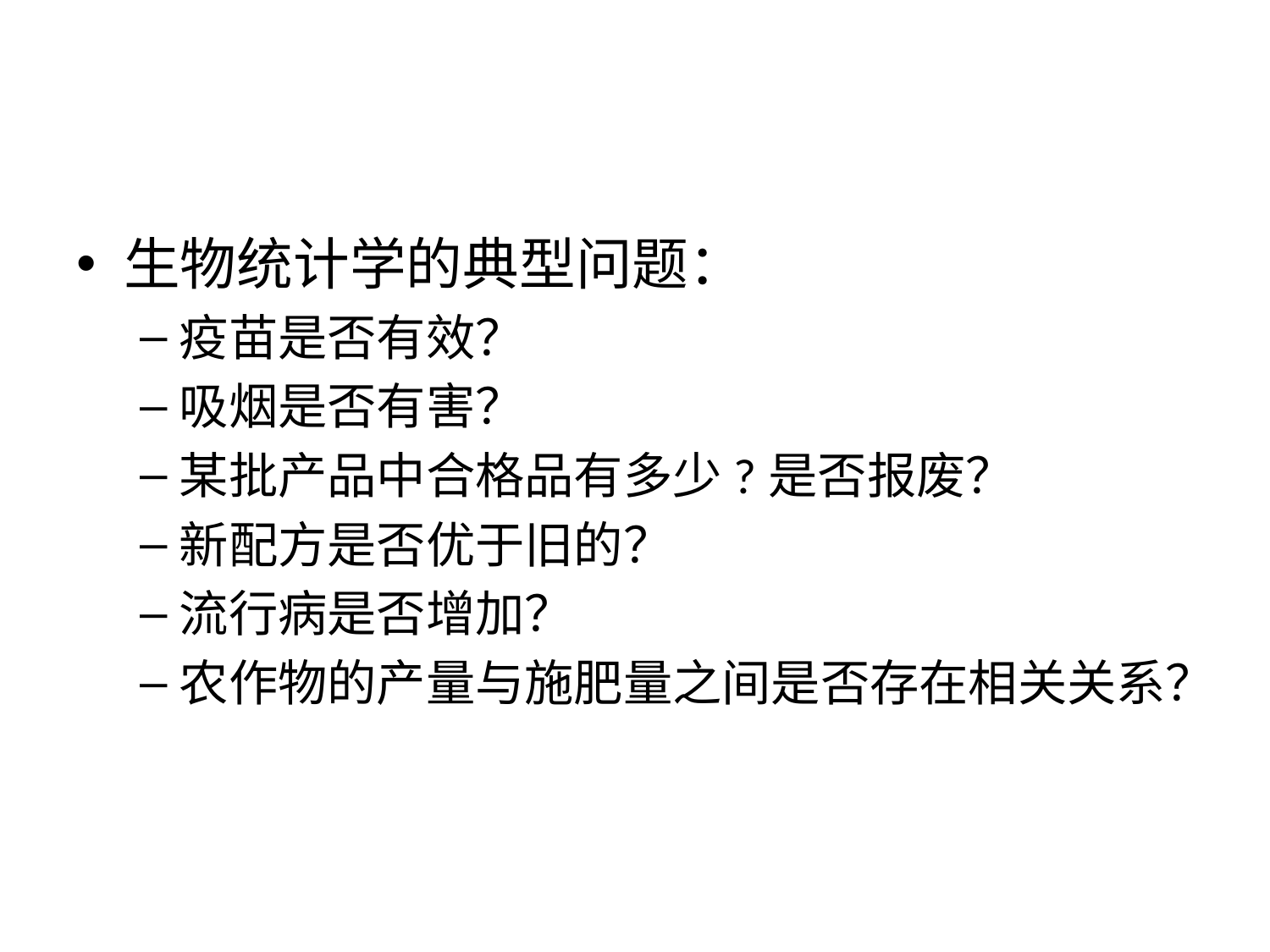

#
生物统计学的典型问题：
疫苗是否有效？
吸烟是否有害？
某批产品中合格品有多少?是否报废？
新配方是否优于旧的？
流行病是否增加？
农作物的产量与施肥量之间是否存在相关关系？